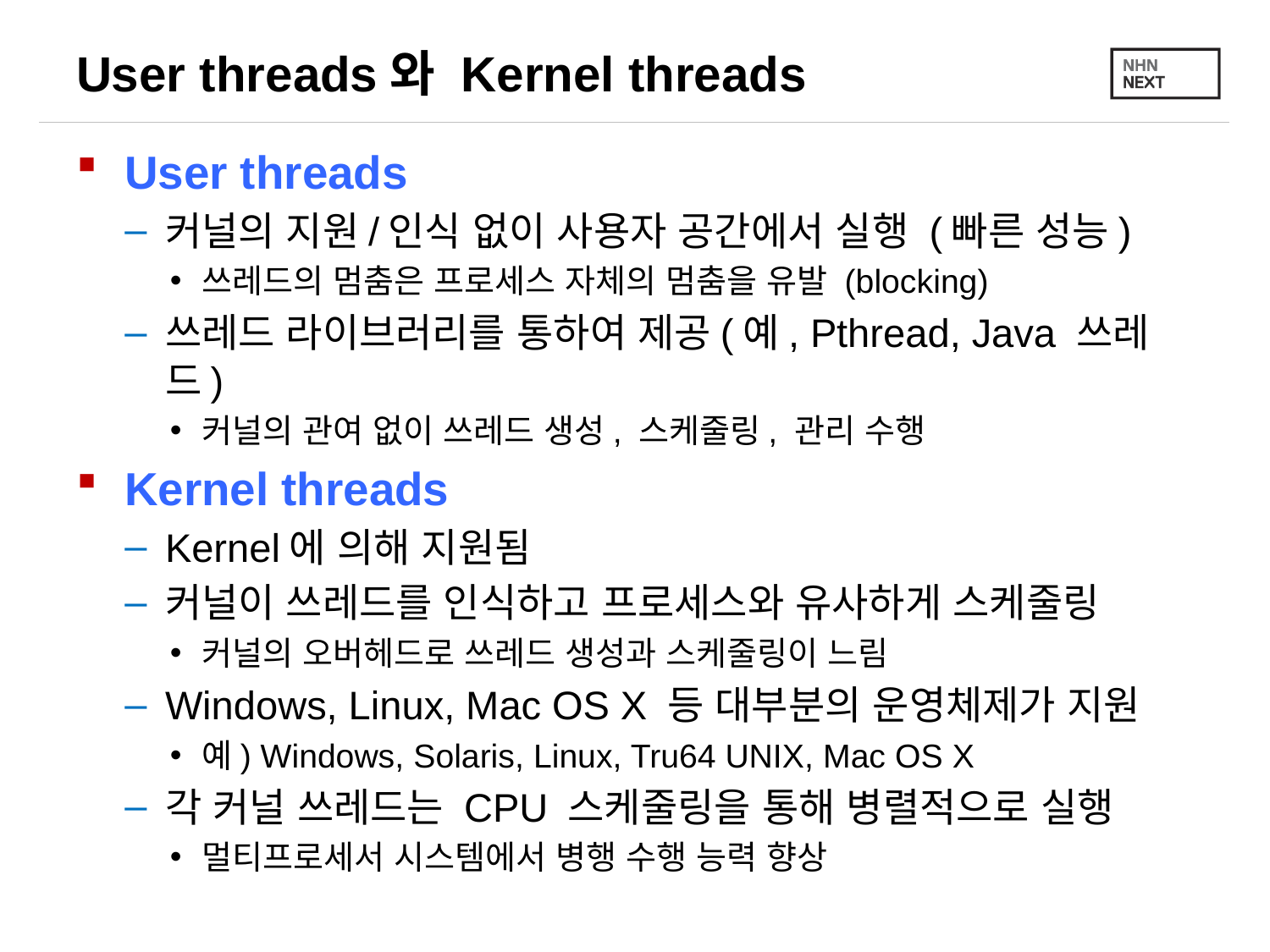

# User threads와 Kernel threads
User threads
커널의 지원/인식 없이 사용자 공간에서 실행 (빠른 성능)
쓰레드의 멈춤은 프로세스 자체의 멈춤을 유발 (blocking)
쓰레드 라이브러리를 통하여 제공(예, Pthread, Java 쓰레드)
커널의 관여 없이 쓰레드 생성, 스케줄링, 관리 수행
Kernel threads
Kernel에 의해 지원됨
커널이 쓰레드를 인식하고 프로세스와 유사하게 스케줄링
커널의 오버헤드로 쓰레드 생성과 스케줄링이 느림
Windows, Linux, Mac OS X 등 대부분의 운영체제가 지원
예) Windows, Solaris, Linux, Tru64 UNIX, Mac OS X
각 커널 쓰레드는 CPU 스케줄링을 통해 병렬적으로 실행
멀티프로세서 시스템에서 병행 수행 능력 향상